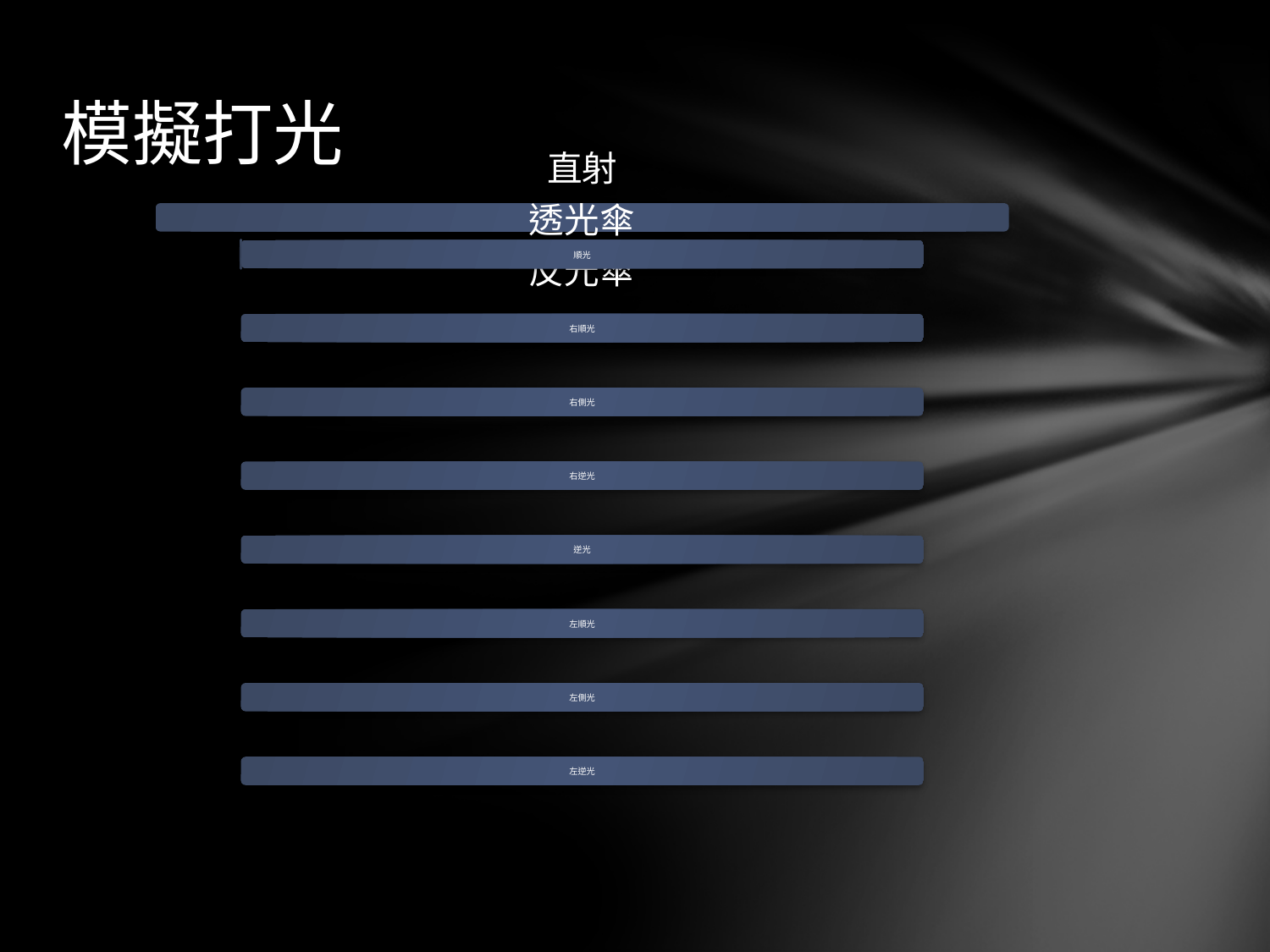

# 模擬打光
直射
透光傘
反光傘
順光
右順光
右側光
右逆光
逆光
左順光
左側光
左逆光